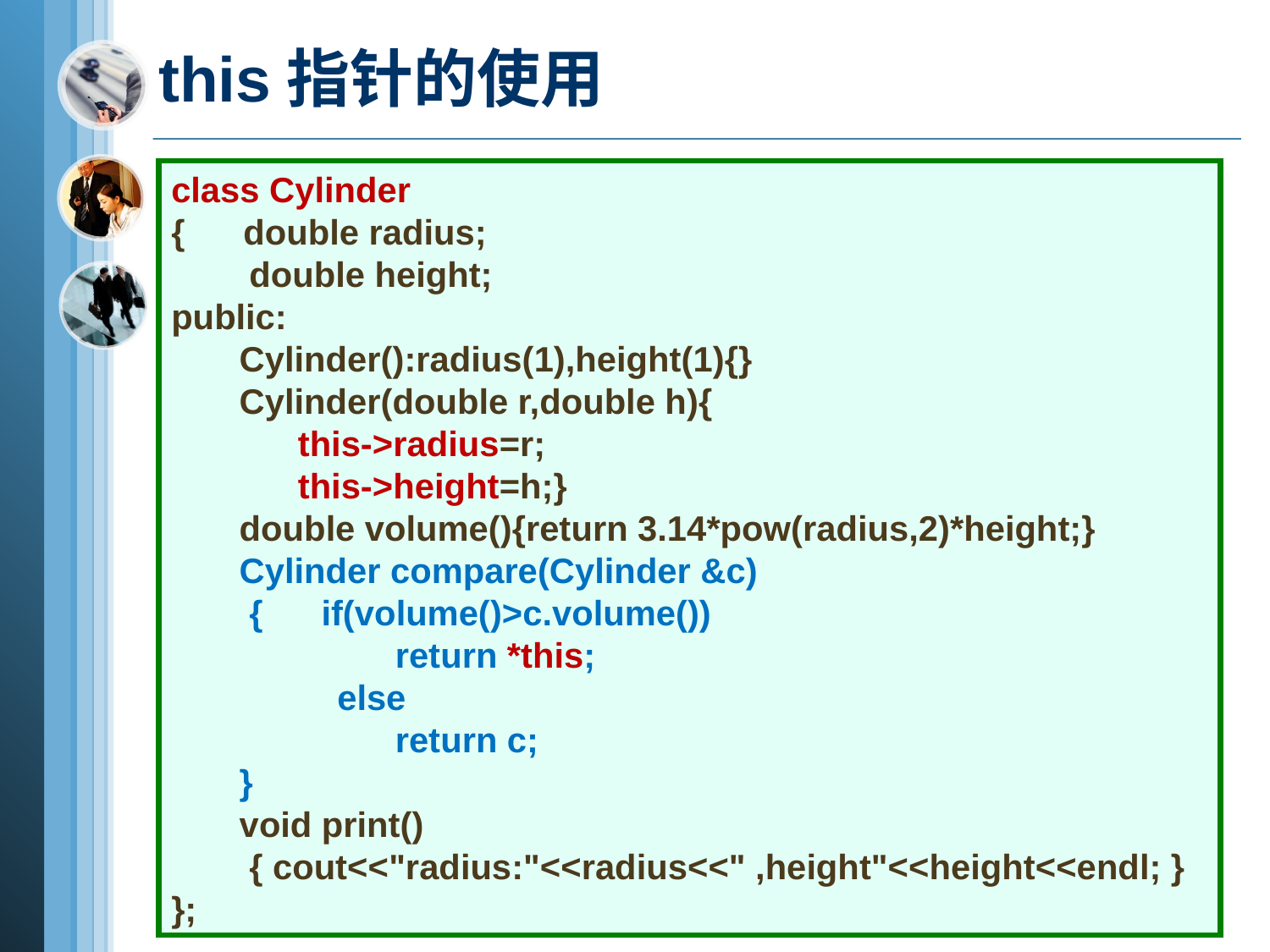

# this指针的使用
class Cylinder
{      double radius;
        double height;
public:
       Cylinder():radius(1),height(1){}
       Cylinder(double r,double h){
             this->radius=r;
             this->height=h;}
       double volume(){return 3.14*pow(radius,2)*height;}
       Cylinder compare(Cylinder &c)
        {      if(volume()>c.volume())
                       return *this;
	    else
                       return c;
       }
       void print()
        { cout<<"radius:"<<radius<<" ,height"<<height<<endl; }
};